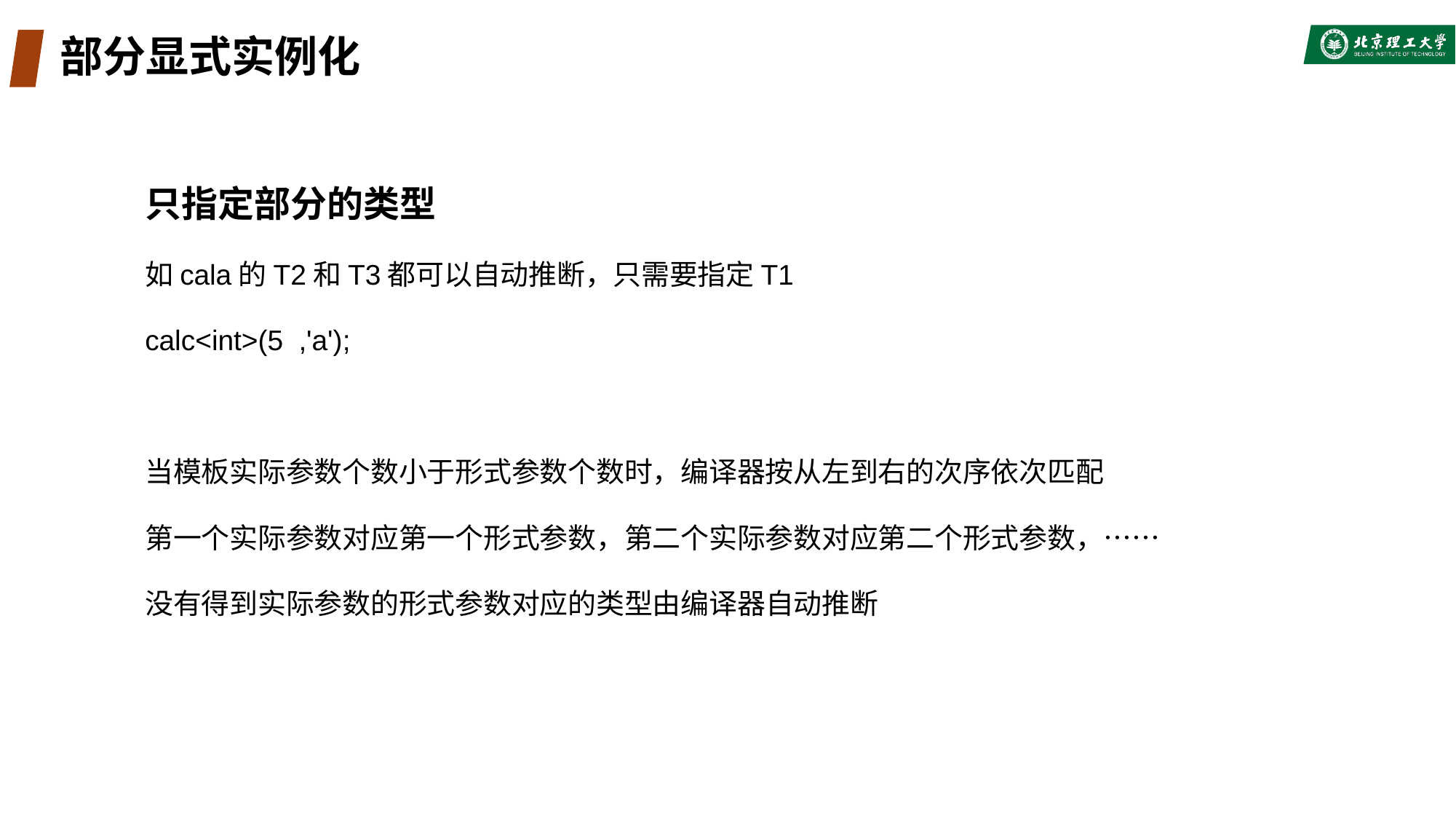

# 部分显式实例化
只指定部分的类型
如cala的T2和T3都可以自动推断，只需要指定T1
calc<int>(5  ,'a');

当模板实际参数个数小于形式参数个数时，编译器按从左到右的次序依次匹配
第一个实际参数对应第一个形式参数，第二个实际参数对应第二个形式参数，……
没有得到实际参数的形式参数对应的类型由编译器自动推断